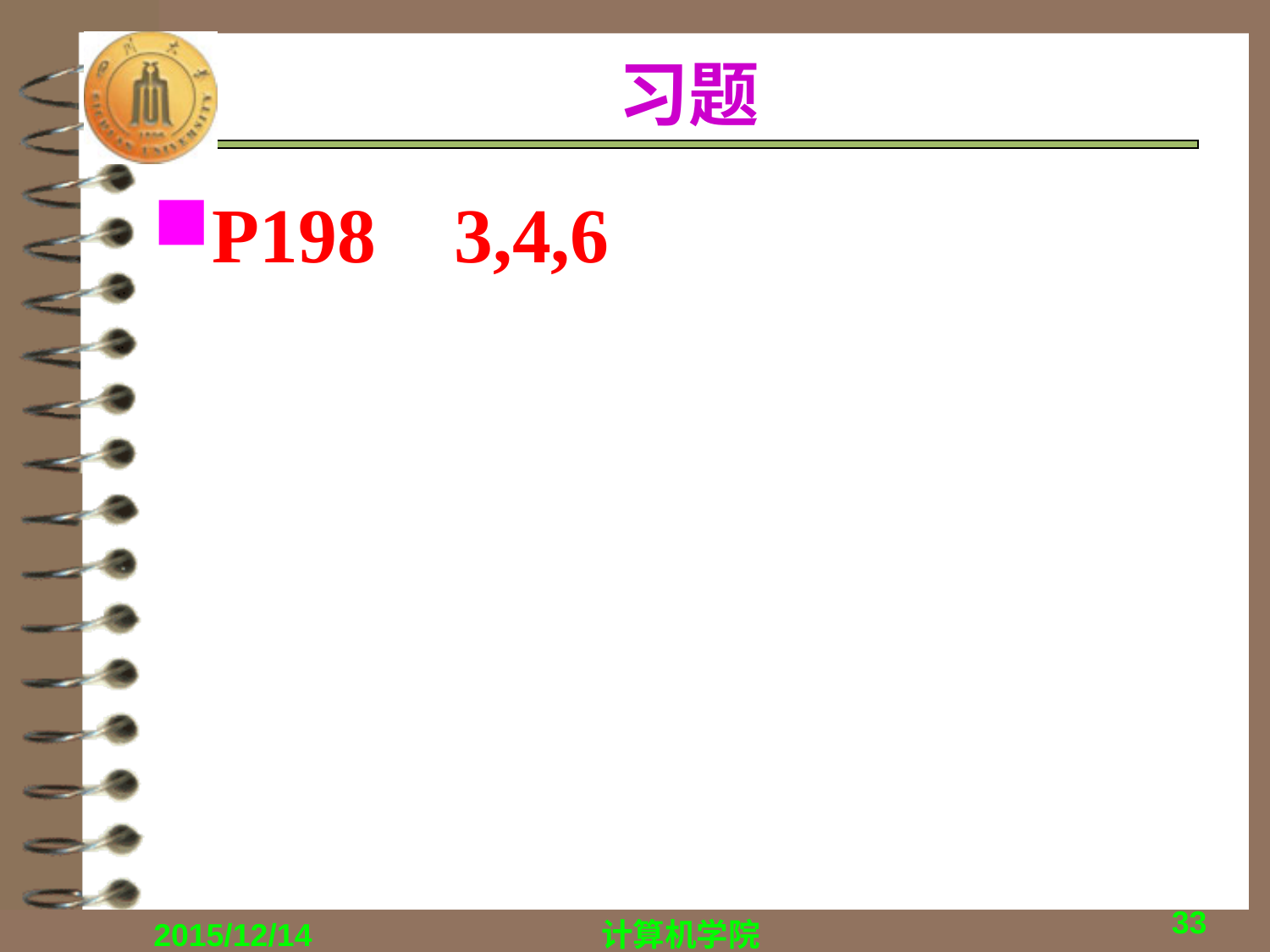

# 习题
P198    3,4,6
33
2015/12/14
计算机学院